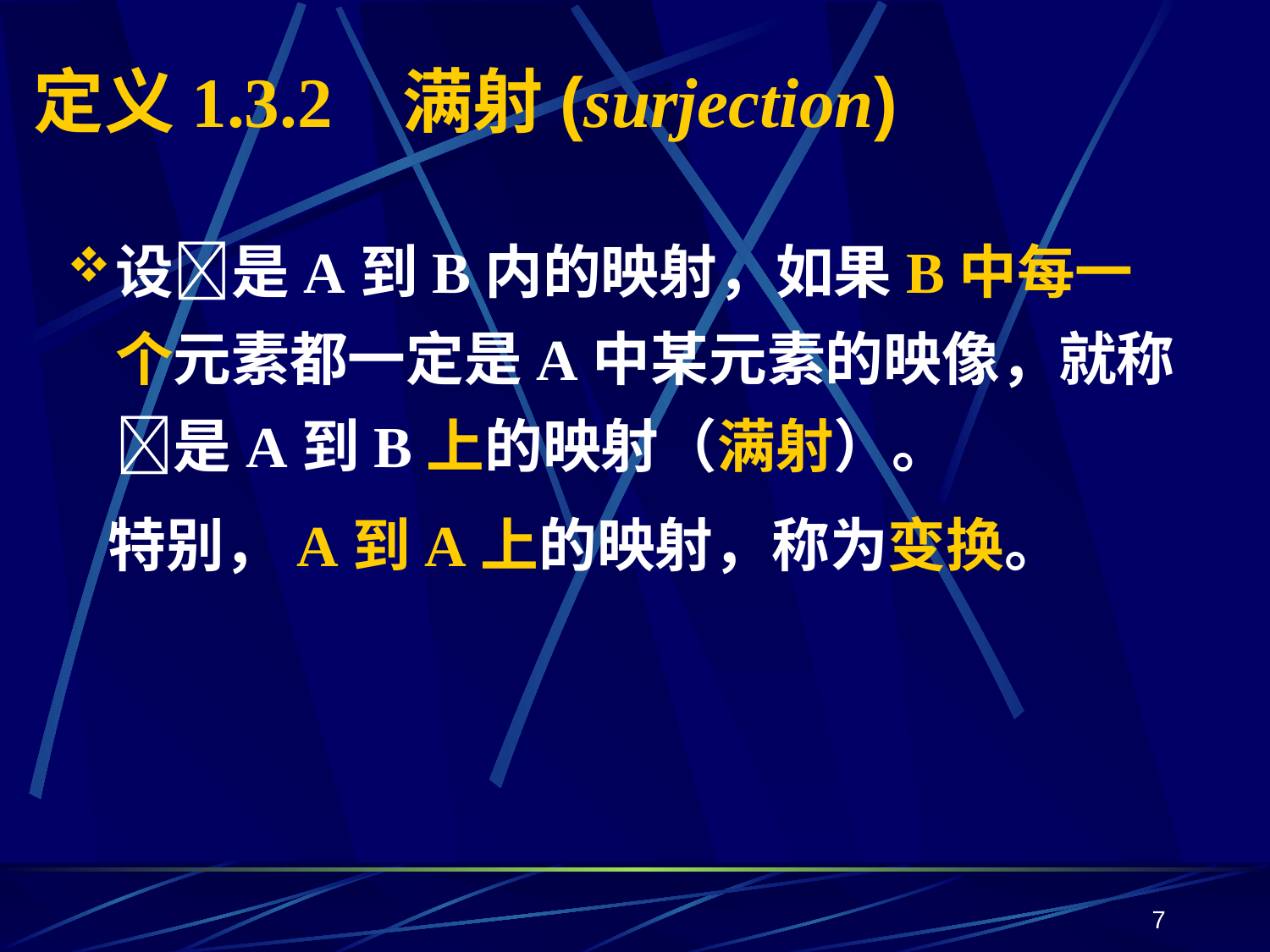

# 定义1.3.2   满射(surjection)
设σ是A到B内的映射，如果B中每一个元素都一定是A中某元素的映像，就称σ是A到B上的映射（满射）。
  特别，A到A上的映射，称为变换。
7